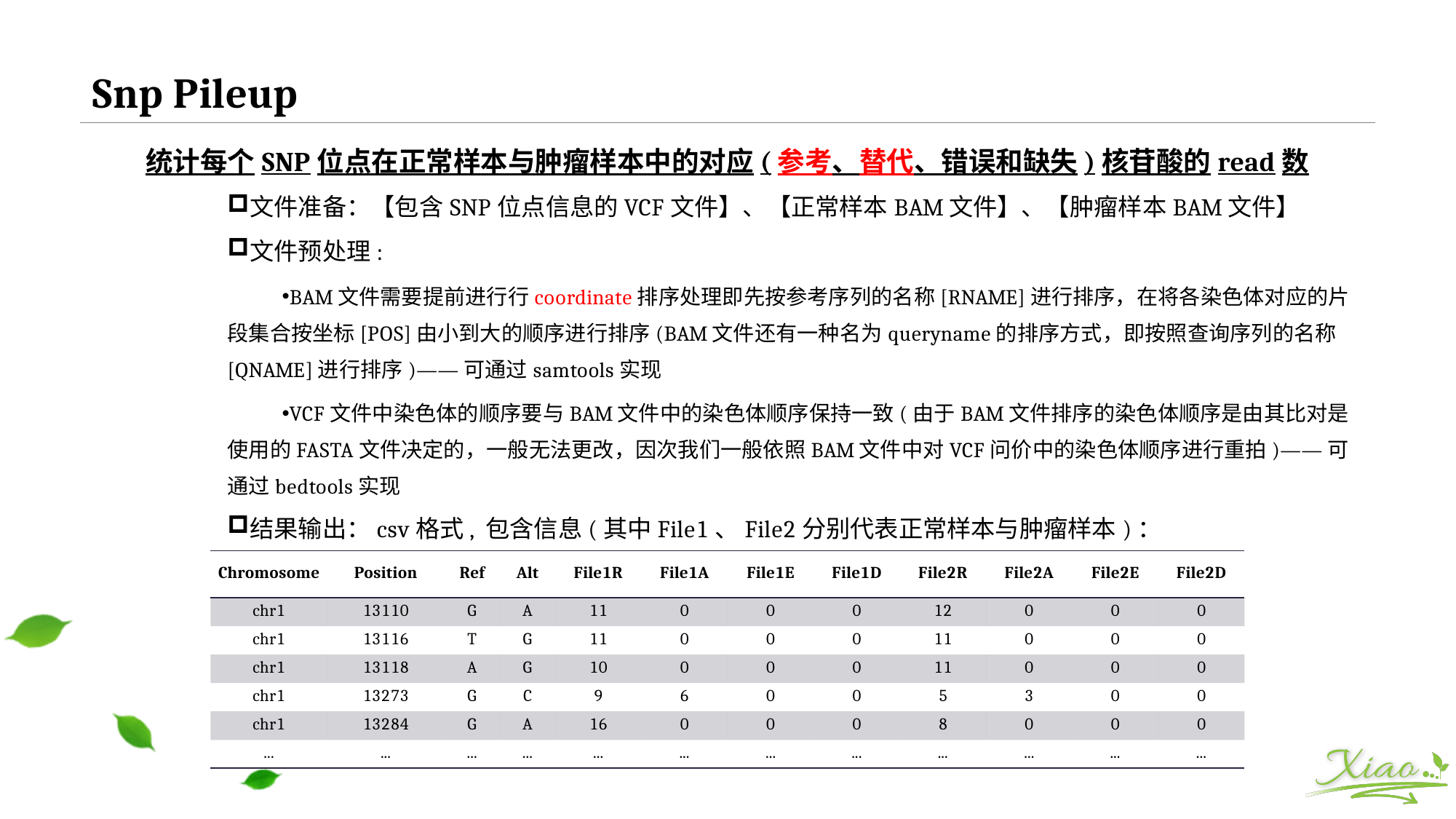

# Snp Pileup
统计每个SNP位点在正常样本与肿瘤样本中的对应(参考、替代、错误和缺失)核苷酸的read数
文件准备：【包含SNP位点信息的VCF文件】、【正常样本BAM文件】、【肿瘤样本BAM文件】
文件预处理:
BAM文件需要提前进行行coordinate排序处理即先按参考序列的名称[RNAME]进行排序，在将各染色体对应的片段集合按坐标[POS]由小到大的顺序进行排序(BAM文件还有一种名为queryname的排序方式，即按照查询序列的名称[QNAME]进行排序)——可通过samtools实现
VCF文件中染色体的顺序要与BAM文件中的染色体顺序保持一致(由于BAM文件排序的染色体顺序是由其比对是使用的FASTA文件决定的，一般无法更改，因次我们一般依照BAM文件中对VCF问价中的染色体顺序进行重拍)——可通过bedtools实现
结果输出：csv格式, 包含信息(其中File1、File2分别代表正常样本与肿瘤样本)：

| Chromosome | Position | Ref | Alt | File1R | File1A | File1E | File1D | File2R | File2A | File2E | File2D |
| --- | --- | --- | --- | --- | --- | --- | --- | --- | --- | --- | --- |
| chr1 | 13110 | G | A | 11 | 0 | 0 | 0 | 12 | 0 | 0 | 0 |
| chr1 | 13116 | T | G | 11 | 0 | 0 | 0 | 11 | 0 | 0 | 0 |
| chr1 | 13118 | A | G | 10 | 0 | 0 | 0 | 11 | 0 | 0 | 0 |
| chr1 | 13273 | G | C | 9 | 6 | 0 | 0 | 5 | 3 | 0 | 0 |
| chr1 | 13284 | G | A | 16 | 0 | 0 | 0 | 8 | 0 | 0 | 0 |
| ... | ... | ... | ... | ... | ... | ... | ... | ... | ... | ... | ... |